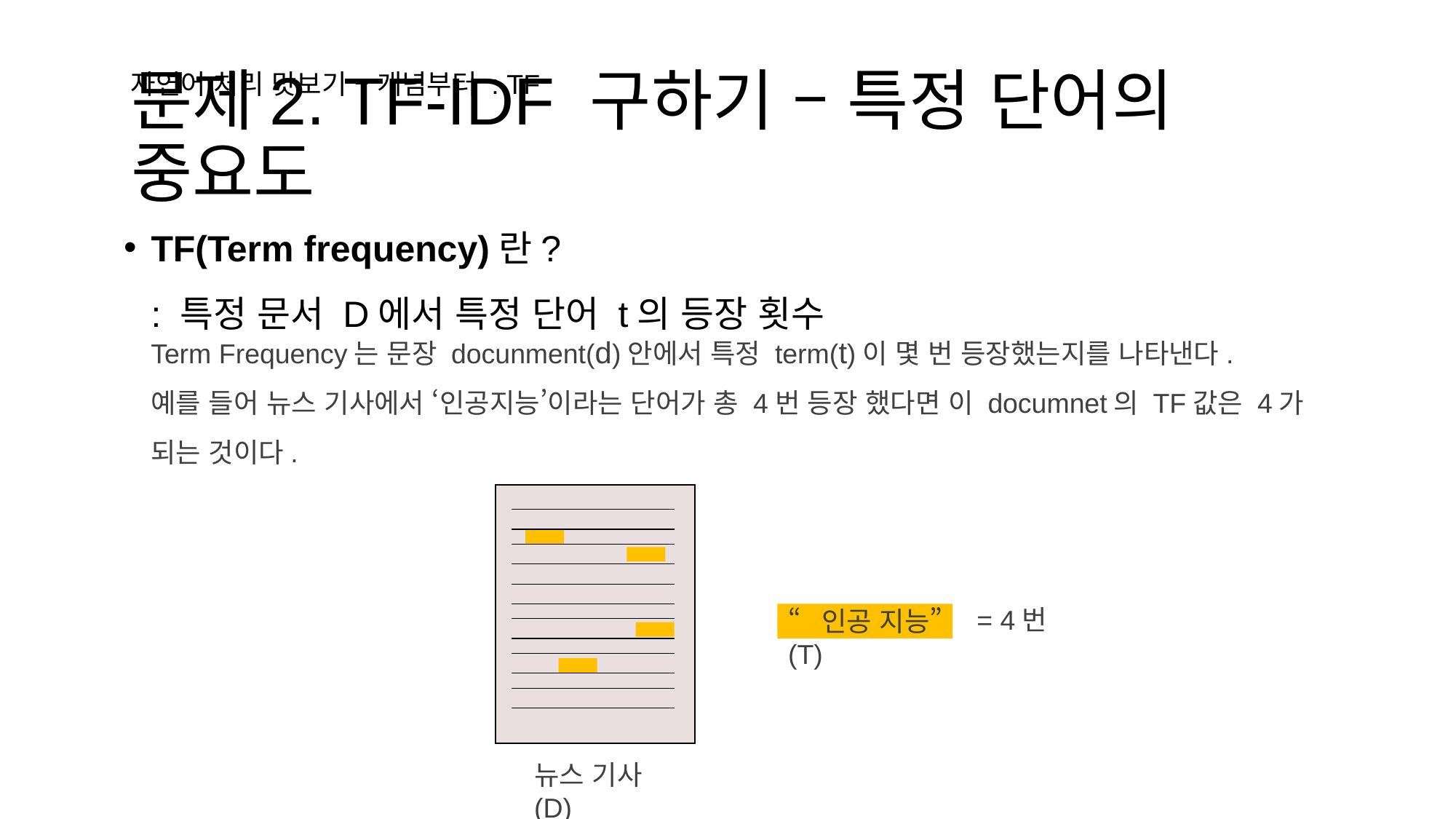

자연어 처리 맛보기 – 개념부터 : TF
# 문제2. TF-IDF 구하기 – 특정 단어의 중요도
TF(Term frequency)란?
: 특정 문서 D에서 특정 단어 t의 등장 횟수

Term Frequency는 문장 docunment(d)안에서 특정 term(t)이 몇 번 등장했는지를 나타낸다.
예를 들어 뉴스 기사에서 ‘인공지능’이라는 단어가 총 4번 등장 했다면 이 documnet의 TF값은 4가 되는 것이다.

= 4번
“인공 지능” (T)

뉴스 기사(D)